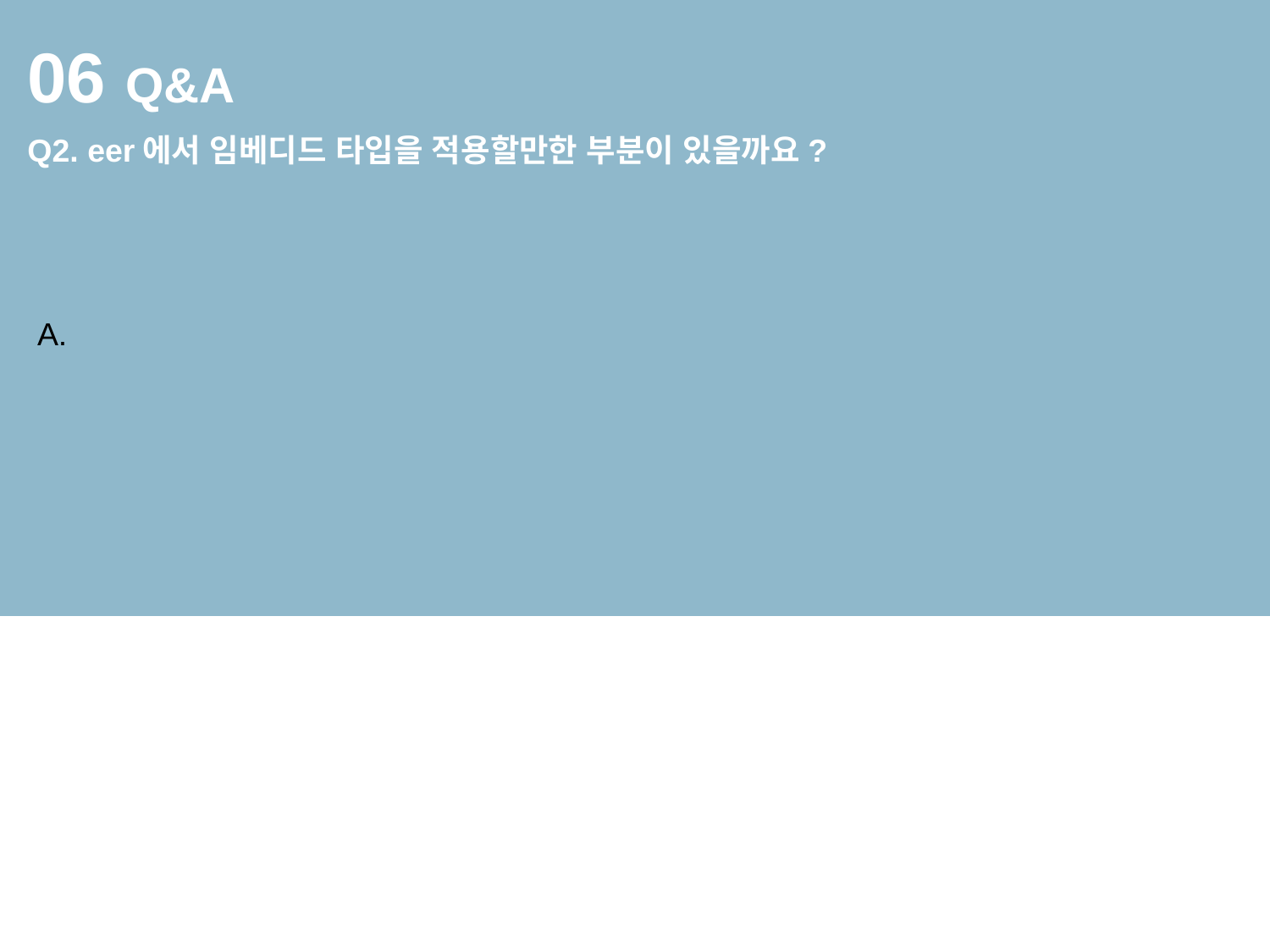

06 Q&A
Q2. eer에서 임베디드 타입을 적용할만한 부분이 있을까요?
A.